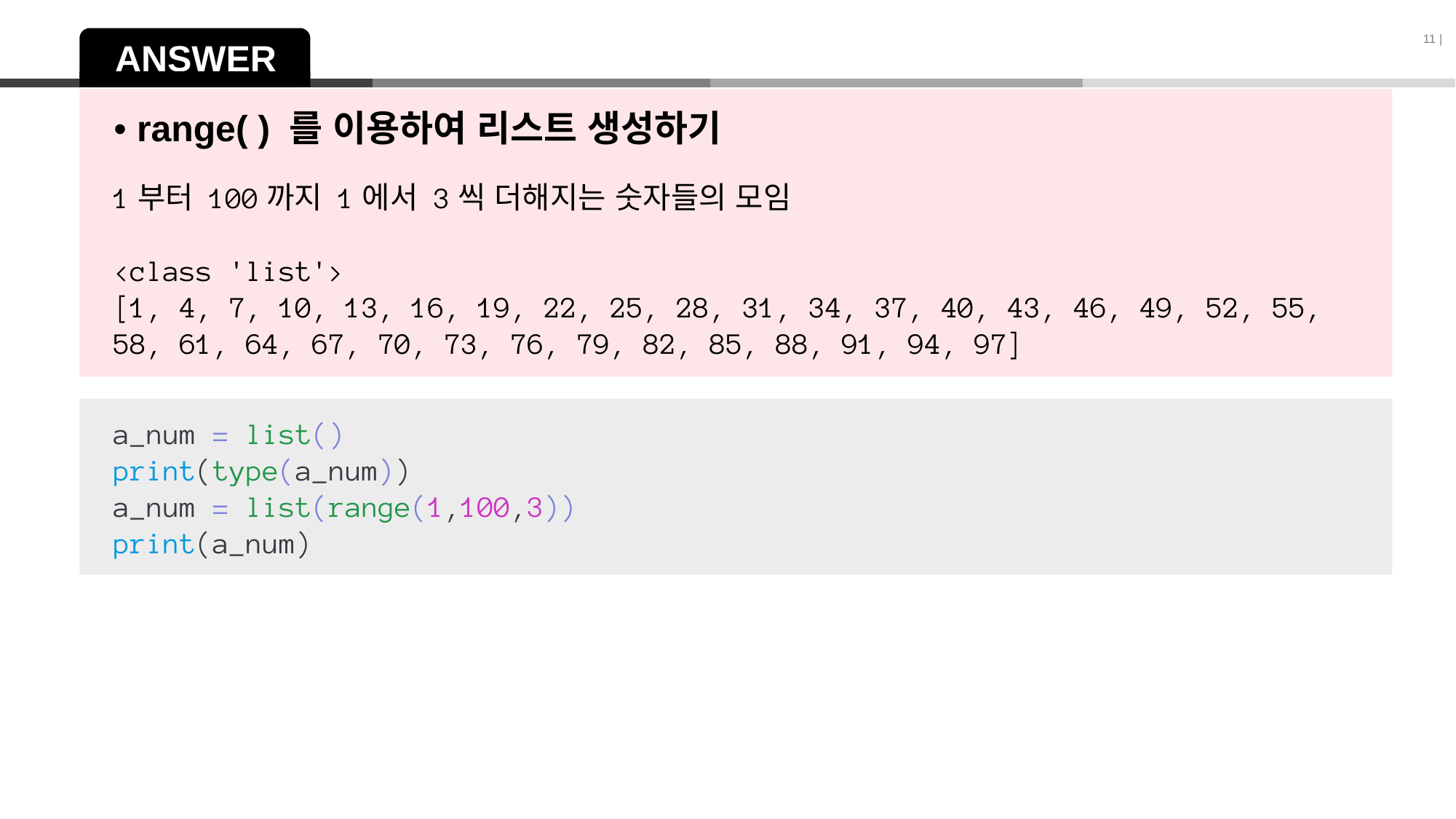

11 |

ANSWER

• range( ) 를 이용하여 리스트 생성하기

1부터 100까지 1에서 3씩 더해지는 숫자들의 모임

<class 'list'>
[1, 4, 7, 10, 13, 16, 19, 22, 25, 28, 31, 34, 37, 40, 43, 46, 49, 52, 55, 58, 61, 64, 67, 70, 73, 76, 79, 82, 85, 88, 91, 94, 97]
a_num = list()
print(type(a_num))
a_num = list(range(1,100,3))
print(a_num)